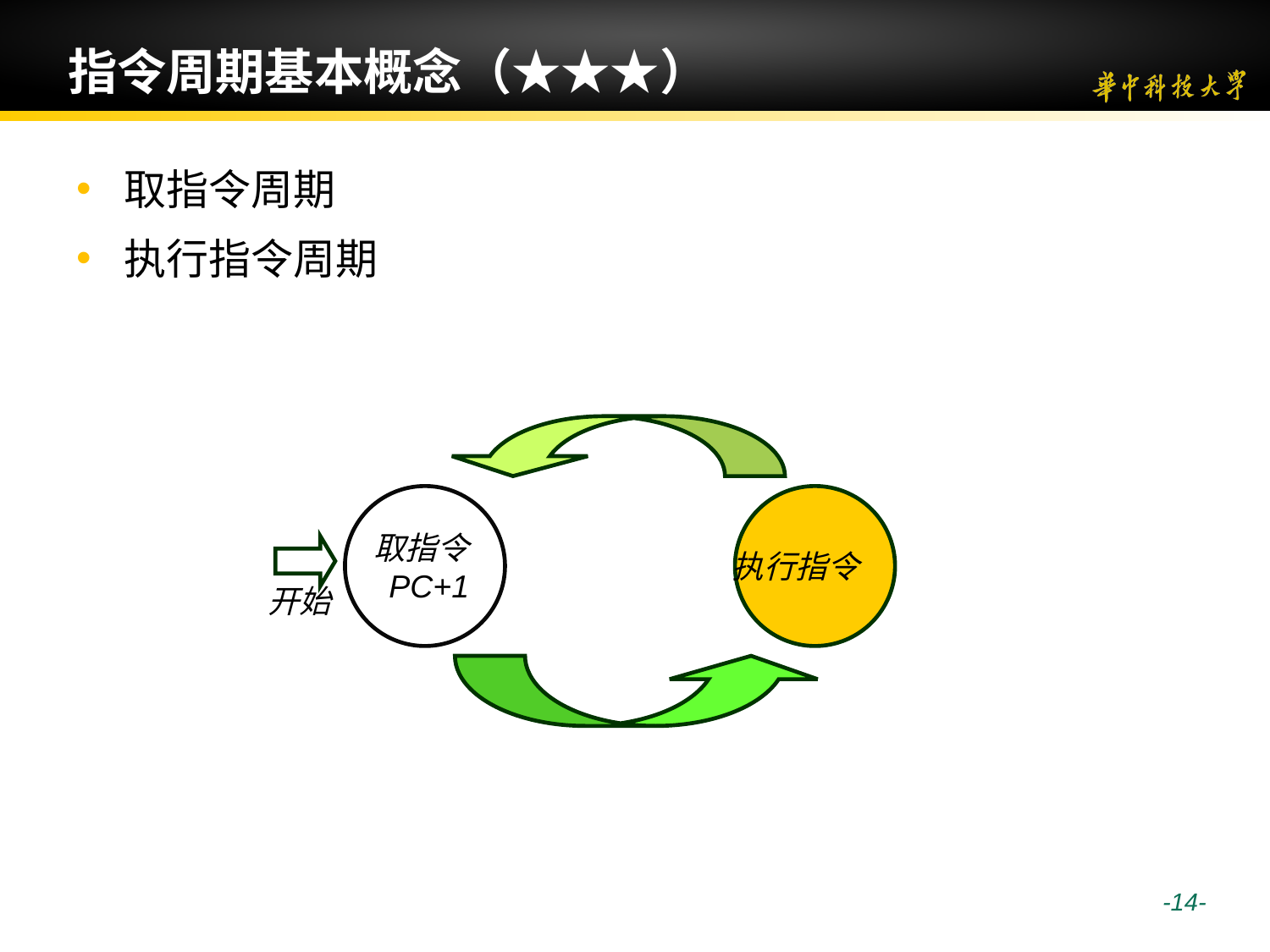

# 指令周期基本概念（★★★）
取指令周期
执行指令周期

取指令
PC+1
执行指令

开始

 -14-